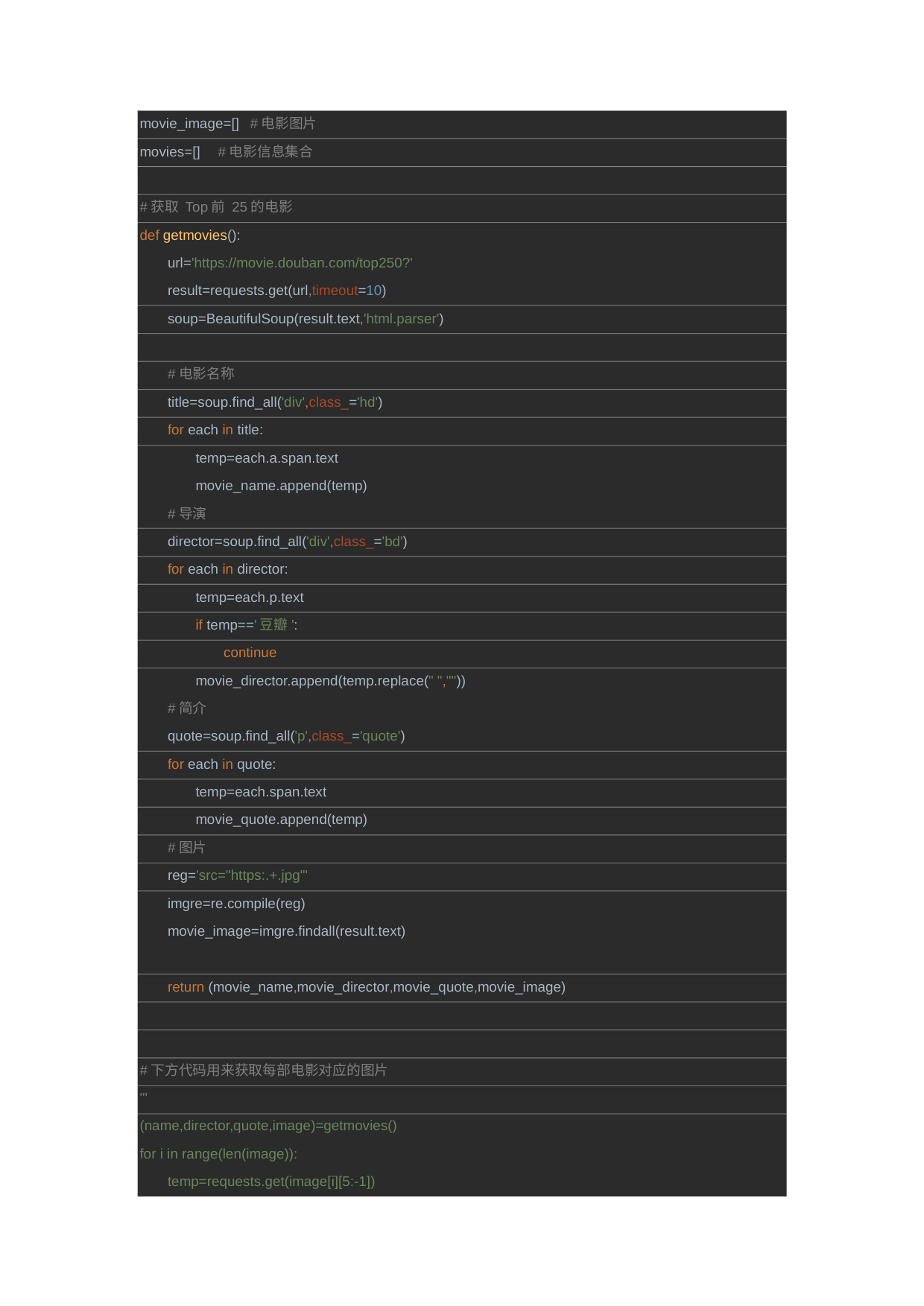

movie_image=[] #电影图片
movies=[] #电影信息集合
#获取 Top前 25的电影
def getmovies():
url='https://movie.douban.com/top250?'
result=requests.get(url,timeout=10)
soup=BeautifulSoup(result.text,'html.parser')
#电影名称
title=soup.find_all('div',class_='hd')
for each in title:
temp=each.a.span.text
movie_name.append(temp)
#导演
director=soup.find_all('div',class_='bd')
for each in director:
temp=each.p.text
if temp=='豆瓣':
continue
movie_director.append(temp.replace(" ",""))
#简介
quote=soup.find_all('p',class_='quote')
for each in quote:
temp=each.span.text
movie_quote.append(temp)
#图片
reg='src="https:.+.jpg"'
imgre=re.compile(reg)
movie_image=imgre.findall(result.text)
return (movie_name,movie_director,movie_quote,movie_image)
#下方代码用来获取每部电影对应的图片
'''
(name,director,quote,image)=getmovies()
for i in range(len(image)):
temp=requests.get(image[i][5:-1])